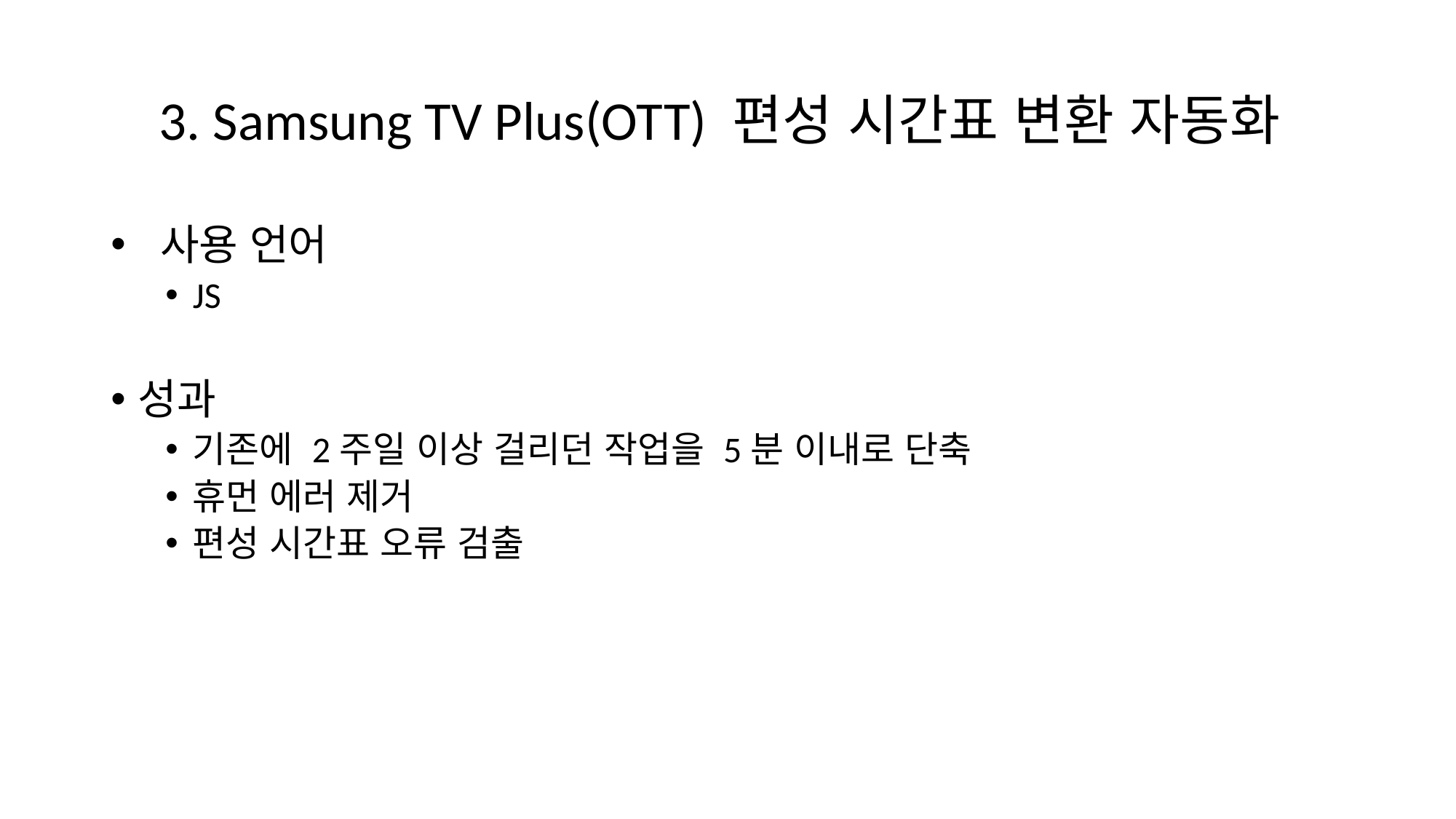

# 3. Samsung TV Plus(OTT) 편성 시간표 변환 자동화
 사용 언어
JS

성과
기존에 2주일 이상 걸리던 작업을 5분 이내로 단축
휴먼 에러 제거
편성 시간표 오류 검출